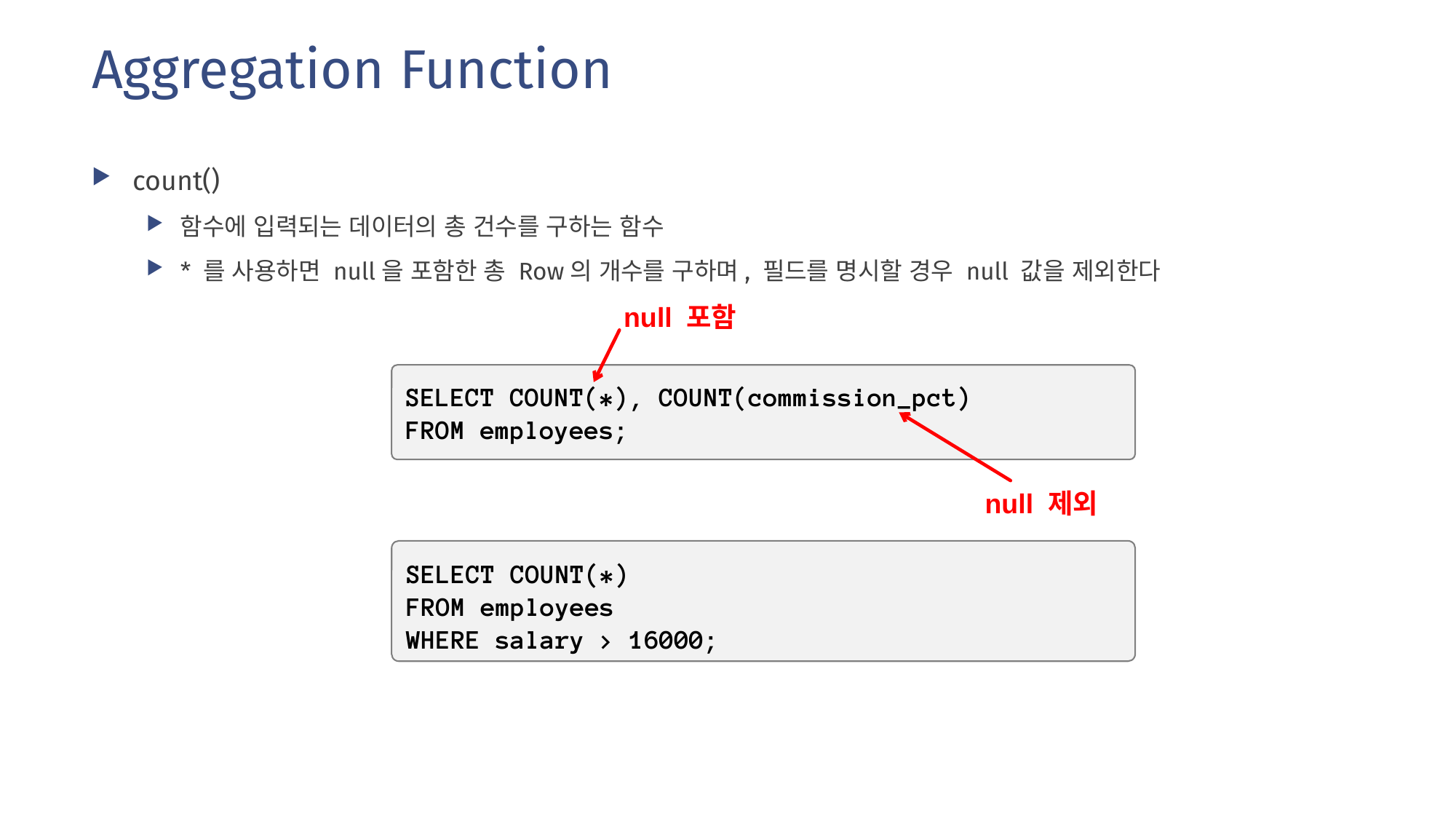

# Aggregation Function
count()
함수에 입력되는 데이터의 총 건수를 구하는 함수
* 를 사용하면 null을 포함한 총 Row의 개수를 구하며, 필드를 명시할 경우 null 값을 제외한다
null 포함
SELECT COUNT(*), COUNT(commission_pct)
FROM employees;
null 제외
SELECT COUNT(*)
FROM employees
WHERE salary > 16000;